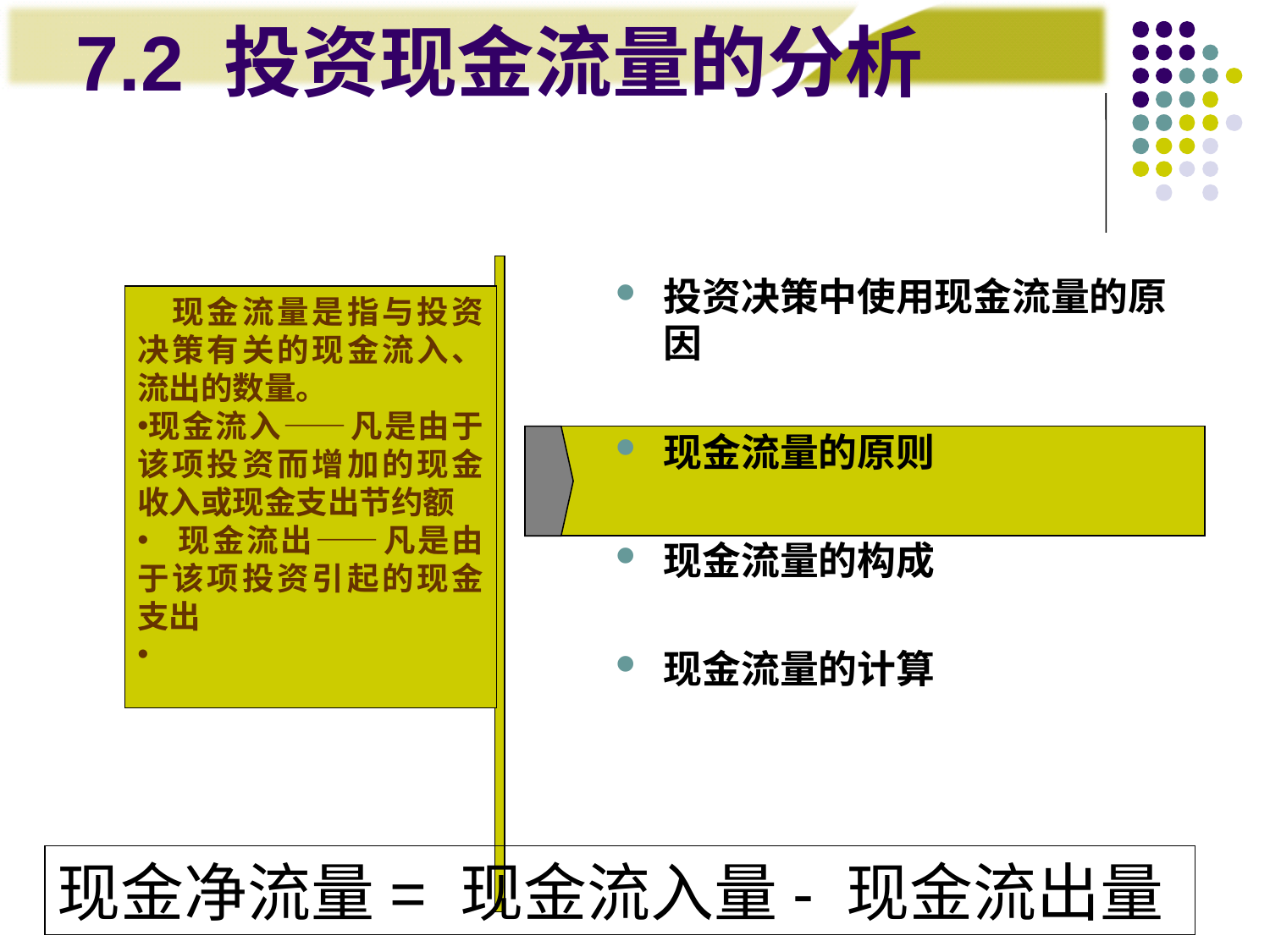

7.2 投资现金流量的分析

投资决策中使用现金流量的原因

现金流量的原则

现金流量的构成

现金流量的计算

　现金流量是指与投资决策有关的现金流入、流出的数量。
现金流入——凡是由于该项投资而增加的现金收入或现金支出节约额
  现金流出——凡是由于该项投资引起的现金支出

现金净流量= 现金流入量- 现金流出量